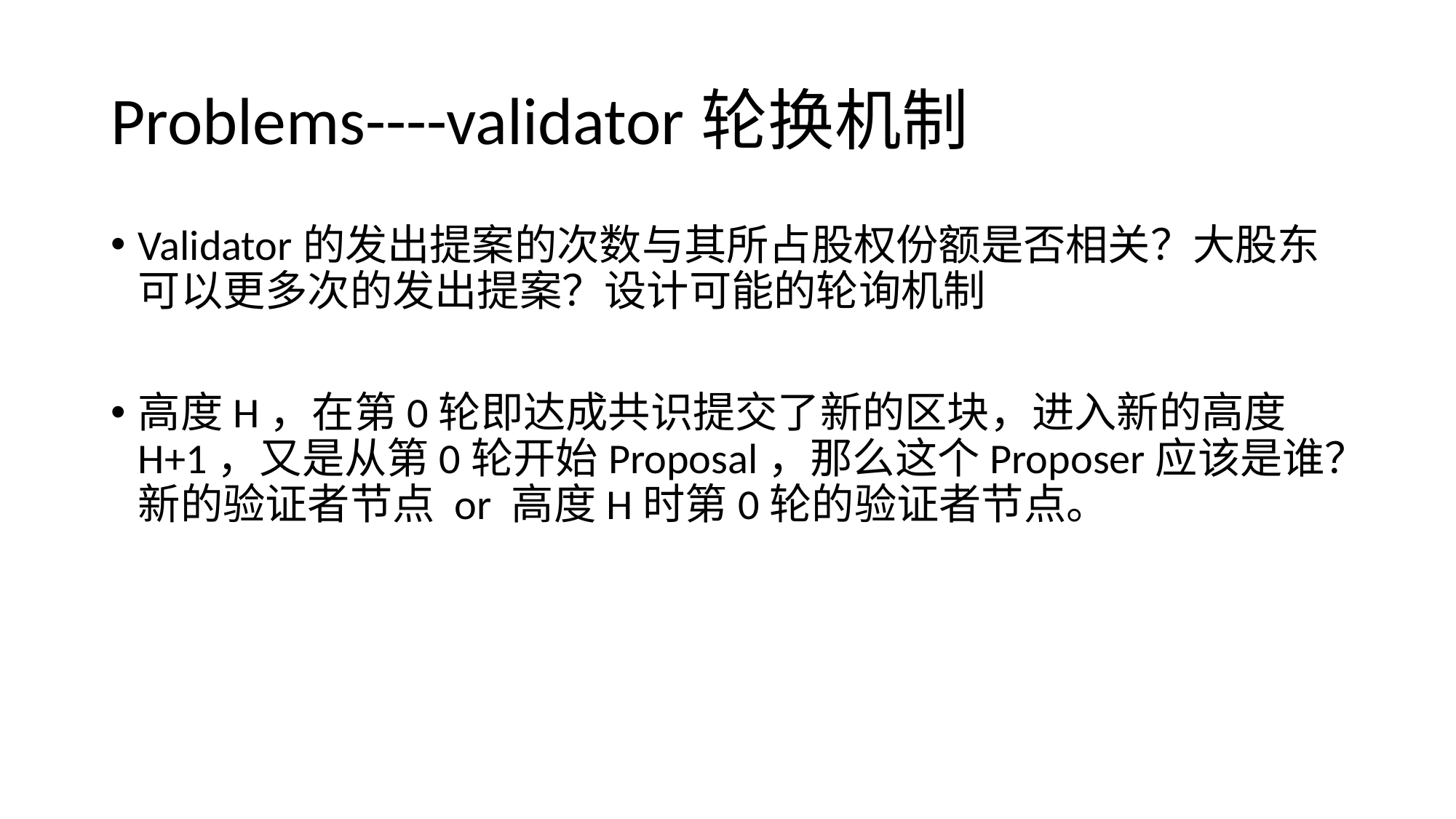

# Problems----validator轮换机制
Validator的发出提案的次数与其所占股权份额是否相关？大股东可以更多次的发出提案？设计可能的轮询机制

高度H，在第0轮即达成共识提交了新的区块，进入新的高度H+1，又是从第0轮开始Proposal，那么这个Proposer应该是谁？新的验证者节点 or 高度H时第0轮的验证者节点。